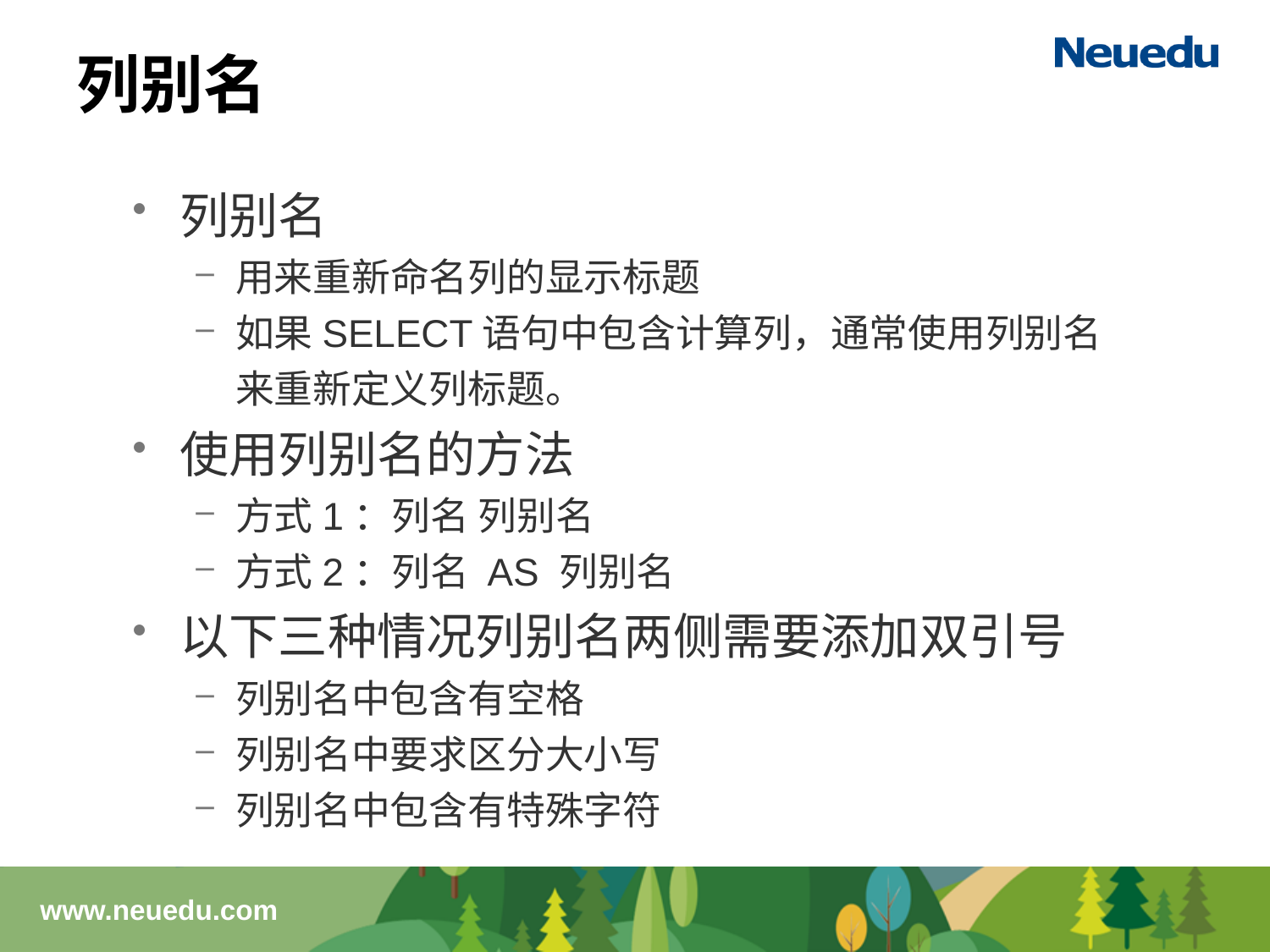

# 列别名
列别名
用来重新命名列的显示标题
如果SELECT语句中包含计算列，通常使用列别名来重新定义列标题。
使用列别名的方法
方式1：列名 列别名
方式2：列名 AS 列别名
以下三种情况列别名两侧需要添加双引号
列别名中包含有空格
列别名中要求区分大小写
列别名中包含有特殊字符